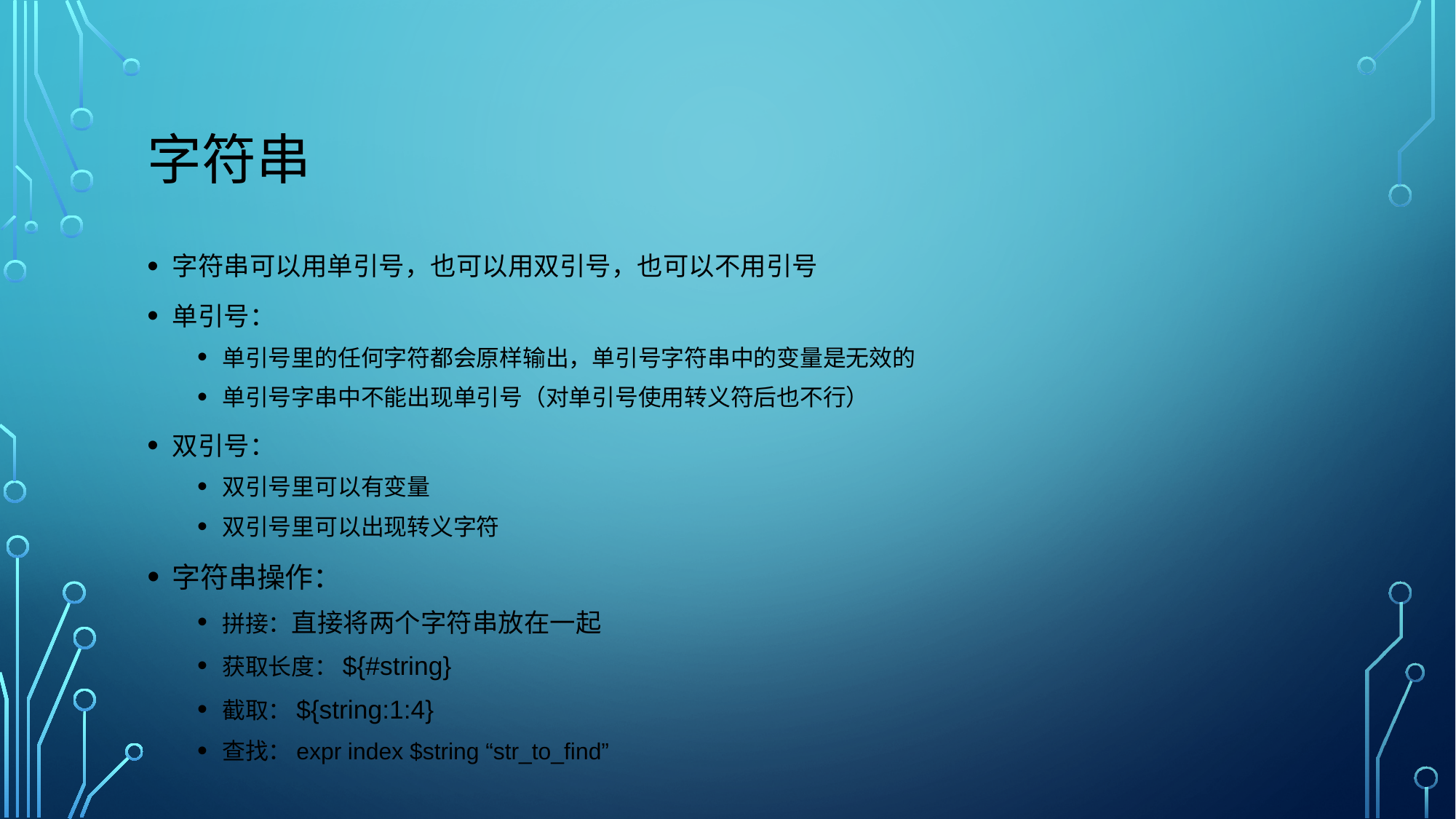

# 字符串
字符串可以用单引号，也可以用双引号，也可以不用引号
单引号：
单引号里的任何字符都会原样输出，单引号字符串中的变量是无效的
单引号字串中不能出现单引号（对单引号使用转义符后也不行）
双引号：
双引号里可以有变量
双引号里可以出现转义字符
字符串操作：
拼接：直接将两个字符串放在一起
获取长度：${#string}
截取：${string:1:4}
查找：expr index $string “str_to_find”